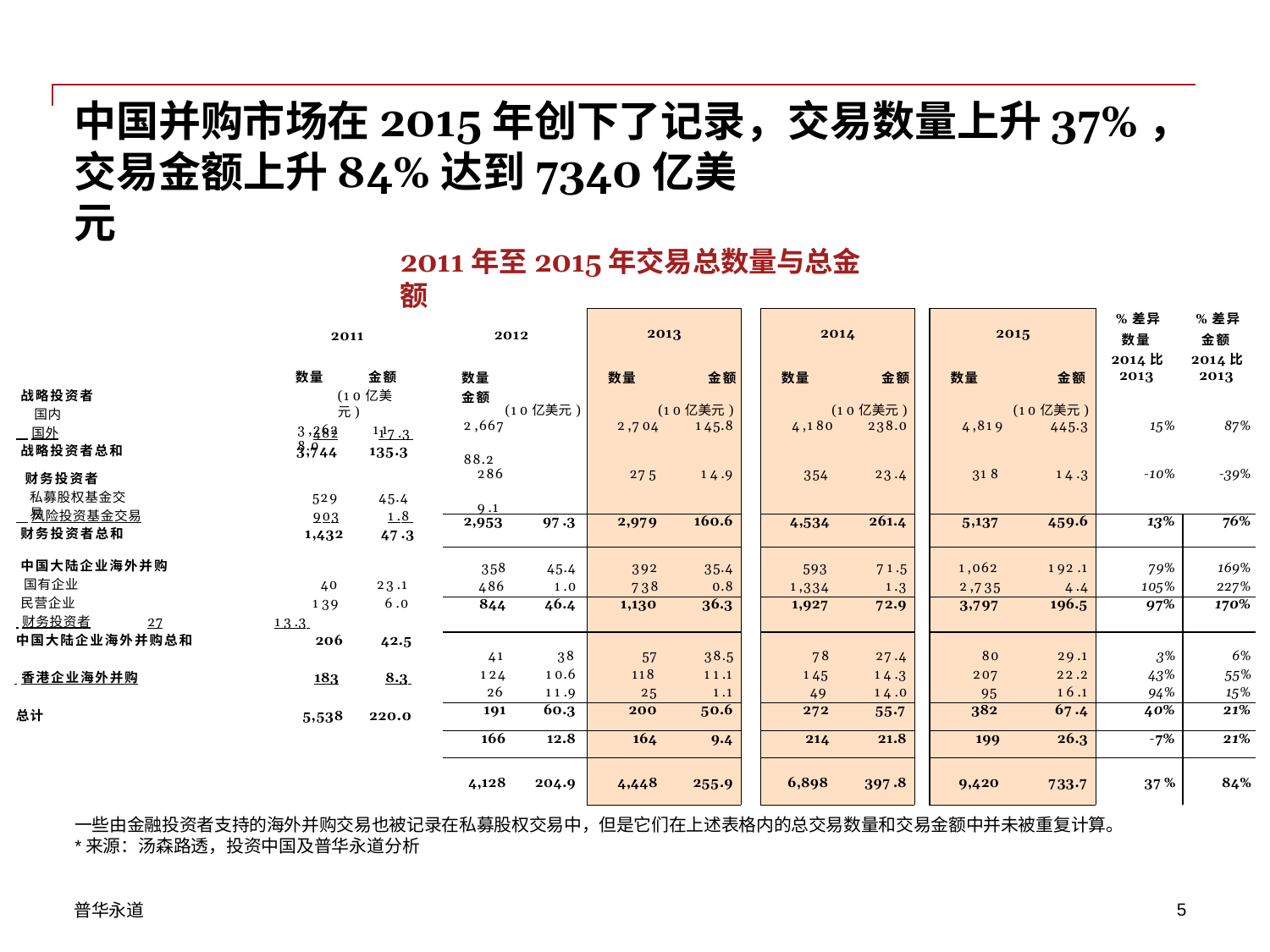

# 中国并购市场在2015年创下了记录，交易数量上升37%，
交易金额上升84%达到7340亿美元
2011年至2015年交易总数量与总金额
|  |  |  |  |  |  |  | %差异 | %差异 |
| --- | --- | --- | --- | --- | --- | --- | --- | --- |
| 2012 |  | 2013 |  | 2014 |  | 2015 | 数量 | 金额 |
|  |  |  |  |  |  |  | 2014比 | 2014比 |
| 数量 金额 |  | 数量 金额 |  | 数量 金额 |  | 数量 金额 | 2013 | 2013 |
| (1 0亿美元) |  | (1 0亿美元) |  | (1 0亿美元) |  | (1 0亿美元) |  |  |
| 2 ,667 88.2 |  | 2 ,7 04 1 45.8 |  | 4 ,1 80 238.0 |  | 4 ,81 9 445.3 | 15% | 87% |
| 286 9 .1 |  | 27 5 1 4 .9 |  | 354 23 .4 |  | 31 8 1 4 .3 | -10% | -39% |
|  | 2,953 97 .3 | 2,979 160.6 |  | 4,534 261.4 |  | 5,137 459.6 | 13% | 76% |
|  | 358 45.4 | 392 35.4 |  | 593 7 1 .5 |  | 1 ,062 1 92 .1 | 79% | 169% |
|  | 486 1 .0 | 7 38 0.8 |  | 1 ,334 1 .3 |  | 2 ,7 35 4 .4 | 105% | 227% |
|  | 844 46.4 | 1,130 36.3 |  | 1,927 72.9 |  | 3,797 196.5 | 97% | 170% |
|  | 41 38 | 57 38.5 |  | 78 27 .4 |  | 80 29 .1 | 3% | 6% |
|  | 1 24 1 0.6 | 118 1 1 .1 |  | 1 45 1 4 .3 |  | 207 22 .2 | 43% | 55% |
|  | 26 1 1 .9 | 25 1 .1 |  | 49 1 4 .0 |  | 95 1 6 .1 | 94% | 15% |
|  | 191 60.3 | 200 50.6 |  | 272 55.7 |  | 382 67 .4 | 40% | 21% |
|  | 166 12.8 | 164 9.4 |  | 214 21.8 |  | 199 26.3 | -7% | 21% |
|  | 4,128 204.9 | 4,448 255.9 |  | 6,898 397 .8 |  | 9,420 733.7 | 37 % | 84% |
2011
数量	金额
(1 0亿美元)
3 ,262	1 1 8.0
战略投资者  国内
    国外	482	1 7 .3
战略投资者总和  财务投资者
私募股权基金交易
3,744	135.3
529	45.4
    风险投资基金交易	903	1 .8
财务投资者总和	1,432 	47 .3
中国大陆企业海外并购  国有企业
民营企业
40
1 39
23 .1
6 .0
 财务投资者	27	1 3 .3
中国大陆企业海外并购总和	206	42.5

 香港企业海外并购	183	8.3

总计	5,538	220.0
一些由金融投资者支持的海外并购交易也被记录在私募股权交易中，但是它们在上述表格内的总交易数量和交易金额中并未被重复计算。
*来源：汤森路透，投资中国及普华永道分析
普华永道
5